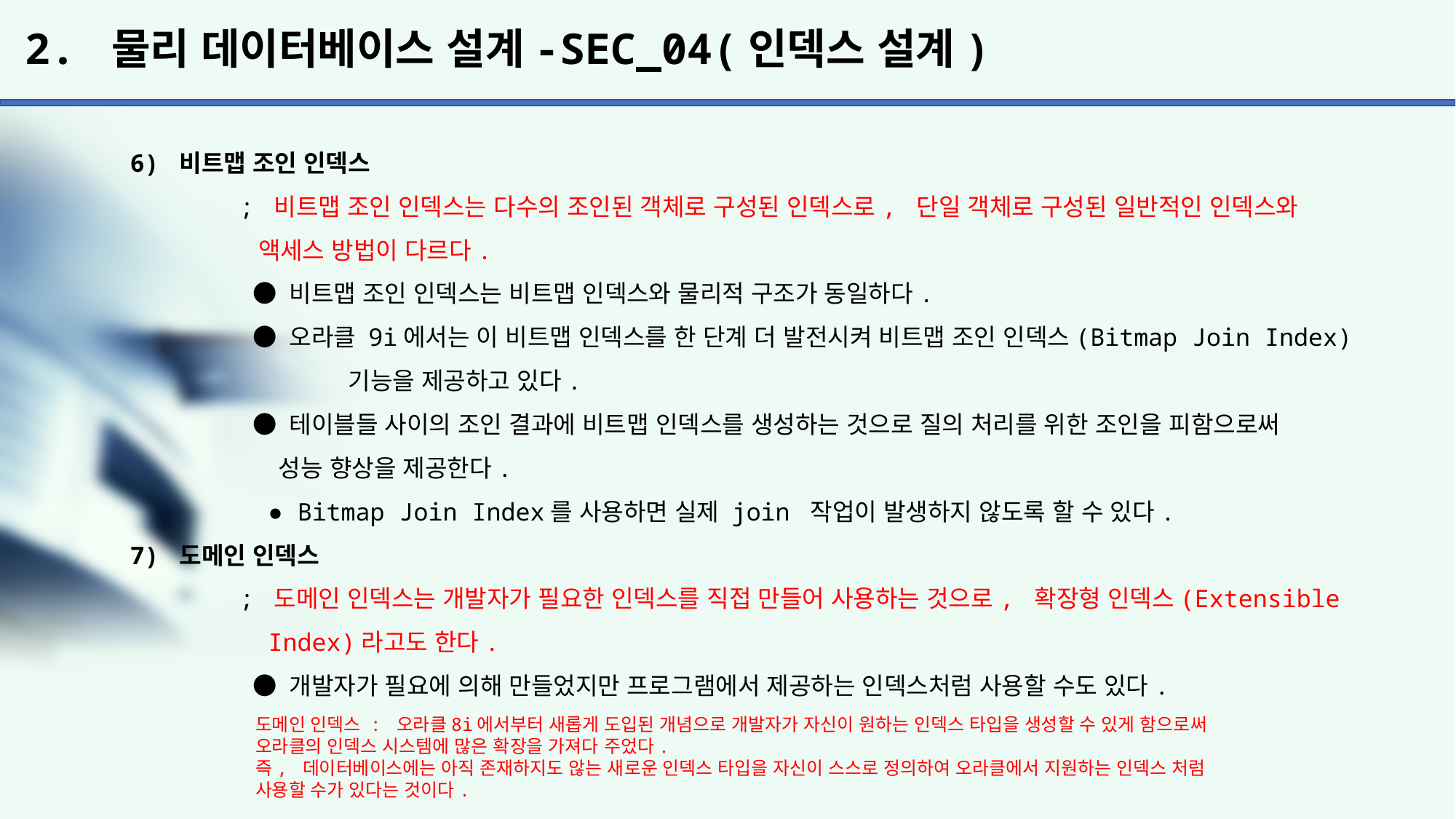

# 2. 물리 데이터베이스 설계-SEC_04(인덱스 설계)
6) 비트맵 조인 인덱스
	; 비트맵 조인 인덱스는 다수의 조인된 객체로 구성된 인덱스로, 단일 객체로 구성된 일반적인 인덱스와
	  액세스 방법이 다르다.
	  ● 비트맵 조인 인덱스는 비트맵 인덱스와 물리적 구조가 동일하다.
	  ● 오라클 9i에서는 이 비트맵 인덱스를 한 단계 더 발전시켜 비트맵 조인 인덱스(Bitmap Join Index)
		기능을 제공하고 있다.
	  ● 테이블들 사이의 조인 결과에 비트맵 인덱스를 생성하는 것으로 질의 처리를 위한 조인을 피함으로써
	     성능 향상을 제공한다.
	  ● Bitmap Join Index를 사용하면 실제 join 작업이 발생하지 않도록 할 수 있다.
7) 도메인 인덱스
	; 도메인 인덱스는 개발자가 필요한 인덱스를 직접 만들어 사용하는 것으로, 확장형 인덱스(Extensible
	  Index)라고도 한다.
	  ● 개발자가 필요에 의해 만들었지만 프로그램에서 제공하는 인덱스처럼 사용할 수도 있다.
도메인 인덱스 : 오라클8i에서부터 새롭게 도입된 개념으로 개발자가 자신이 원하는 인덱스 타입을 생성할 수 있게 함으로써 오라클의 인덱스 시스템에 많은 확장을 가져다 주었다.
즉, 데이터베이스에는 아직 존재하지도 않는 새로운 인덱스 타입을 자신이 스스로 정의하여 오라클에서 지원하는 인덱스 처럼 사용할 수가 있다는 것이다.